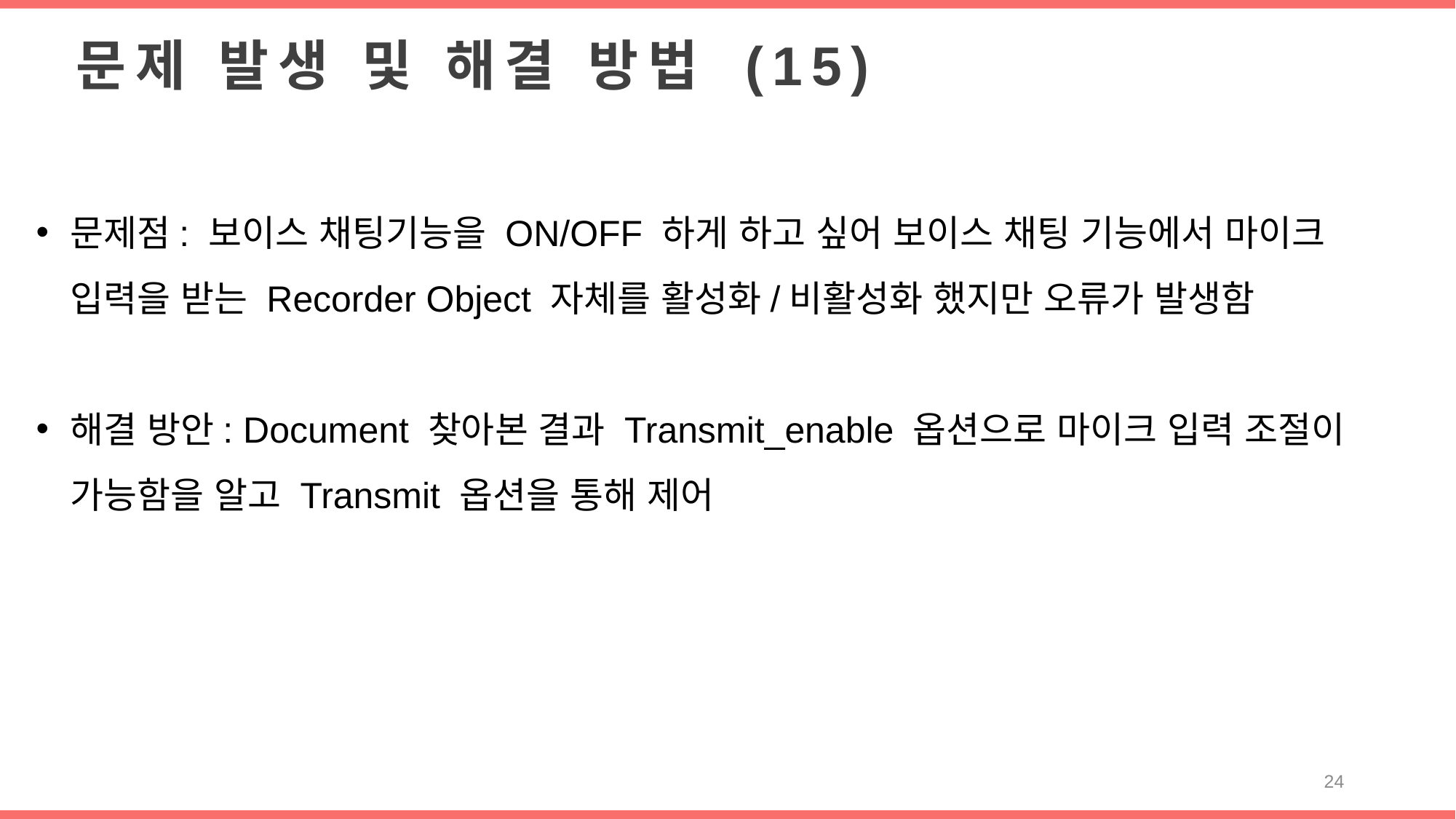

문제 발생 및 해결 방법 (15)
문제점: 보이스 채팅기능을 ON/OFF 하게 하고 싶어 보이스 채팅 기능에서 마이크 입력을 받는 Recorder Object 자체를 활성화/비활성화 했지만 오류가 발생함

해결 방안: Document 찾아본 결과 Transmit_enable 옵션으로 마이크 입력 조절이 가능함을 알고 Transmit 옵션을 통해 제어
24